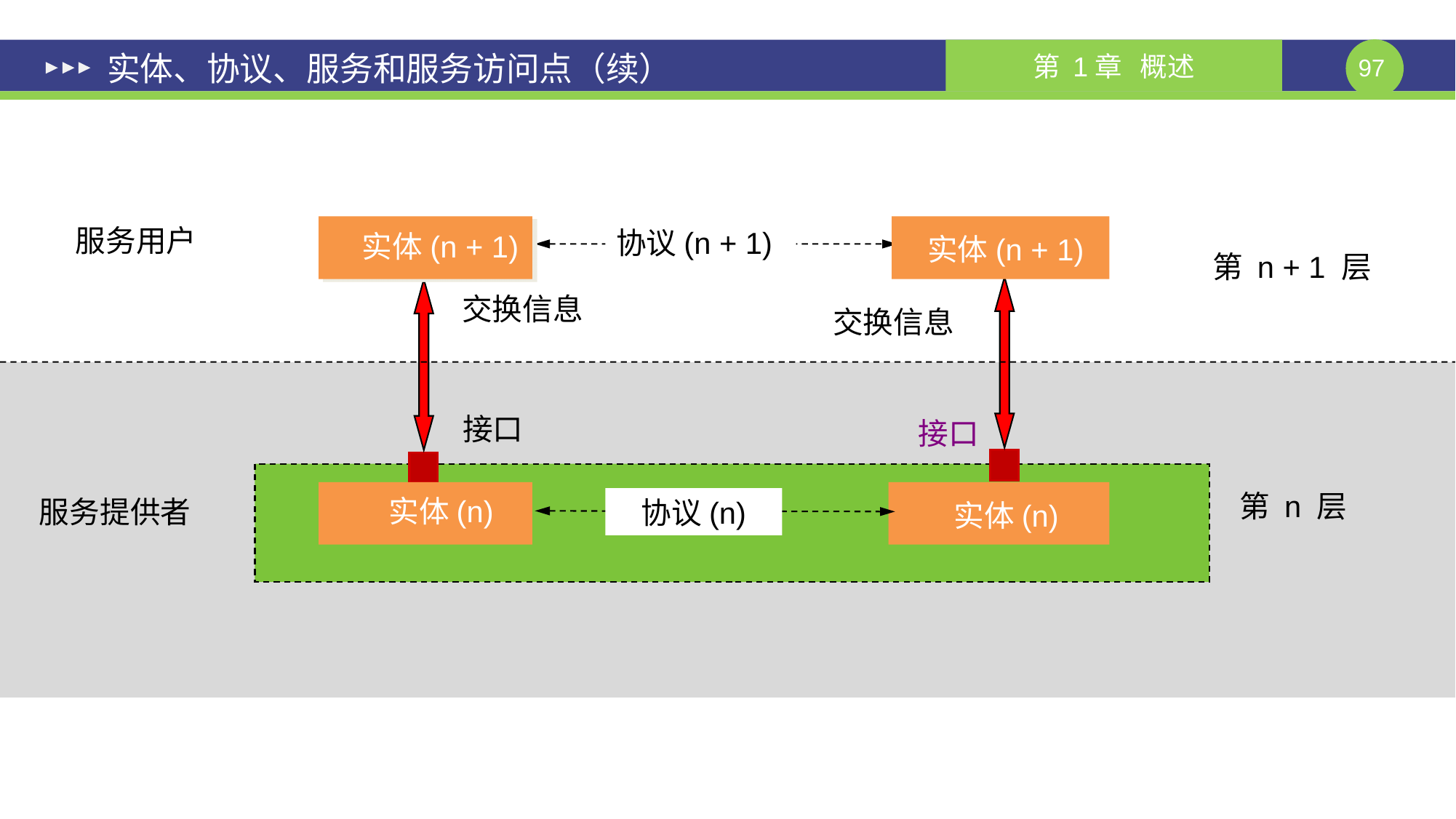

# 实体、协议、服务和服务访问点（续）
服务用户

协议(n + 1)
实体(n + 1)
实体(n + 1)
第 n + 1 层

交换信息
交换信息

接口
接口

第 n 层
实体(n)
服务提供者
协议(n)
实体(n)